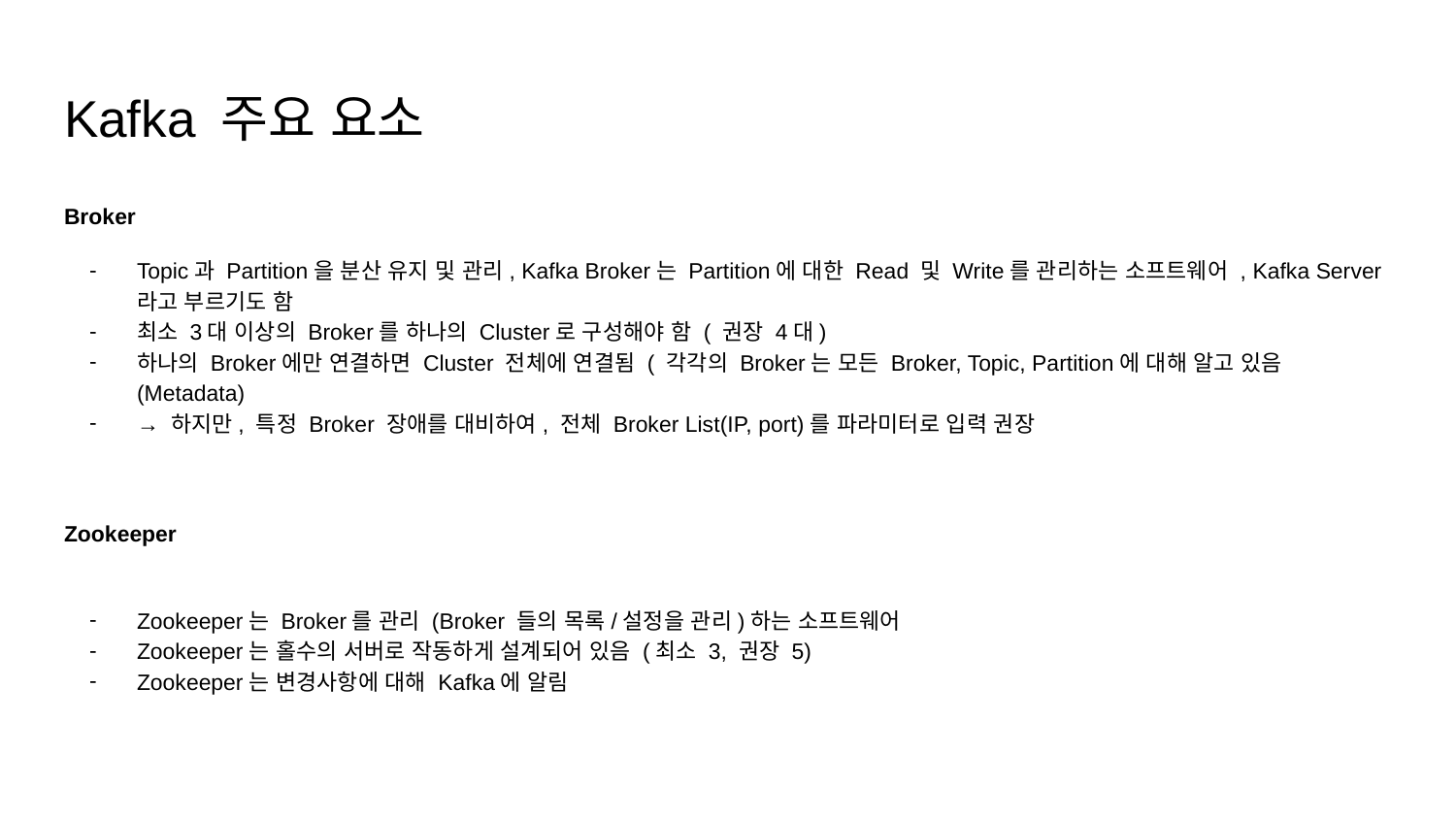

# Kafka 주요 요소
Broker
Topic과 Partition을 분산 유지 및 관리, Kafka Broker는 Partition에 대한 Read 및 Write를 관리하는 소프트웨어 , Kafka Server라고 부르기도 함
최소 3대 이상의 Broker를 하나의 Cluster로 구성해야 함 ( 권장 4대)
하나의 Broker에만 연결하면 Cluster 전체에 연결됨 ( 각각의 Broker는 모든 Broker, Topic, Partition에 대해 알고 있음(Metadata)
→ 하지만, 특정 Broker 장애를 대비하여, 전체 Broker List(IP, port)를 파라미터로 입력 권장

Zookeeper
Zookeeper는 Broker를 관리 (Broker 들의 목록/설정을 관리)하는 소프트웨어
Zookeeper는 홀수의 서버로 작동하게 설계되어 있음 (최소 3, 권장 5)
Zookeeper는 변경사항에 대해 Kafka에 알림